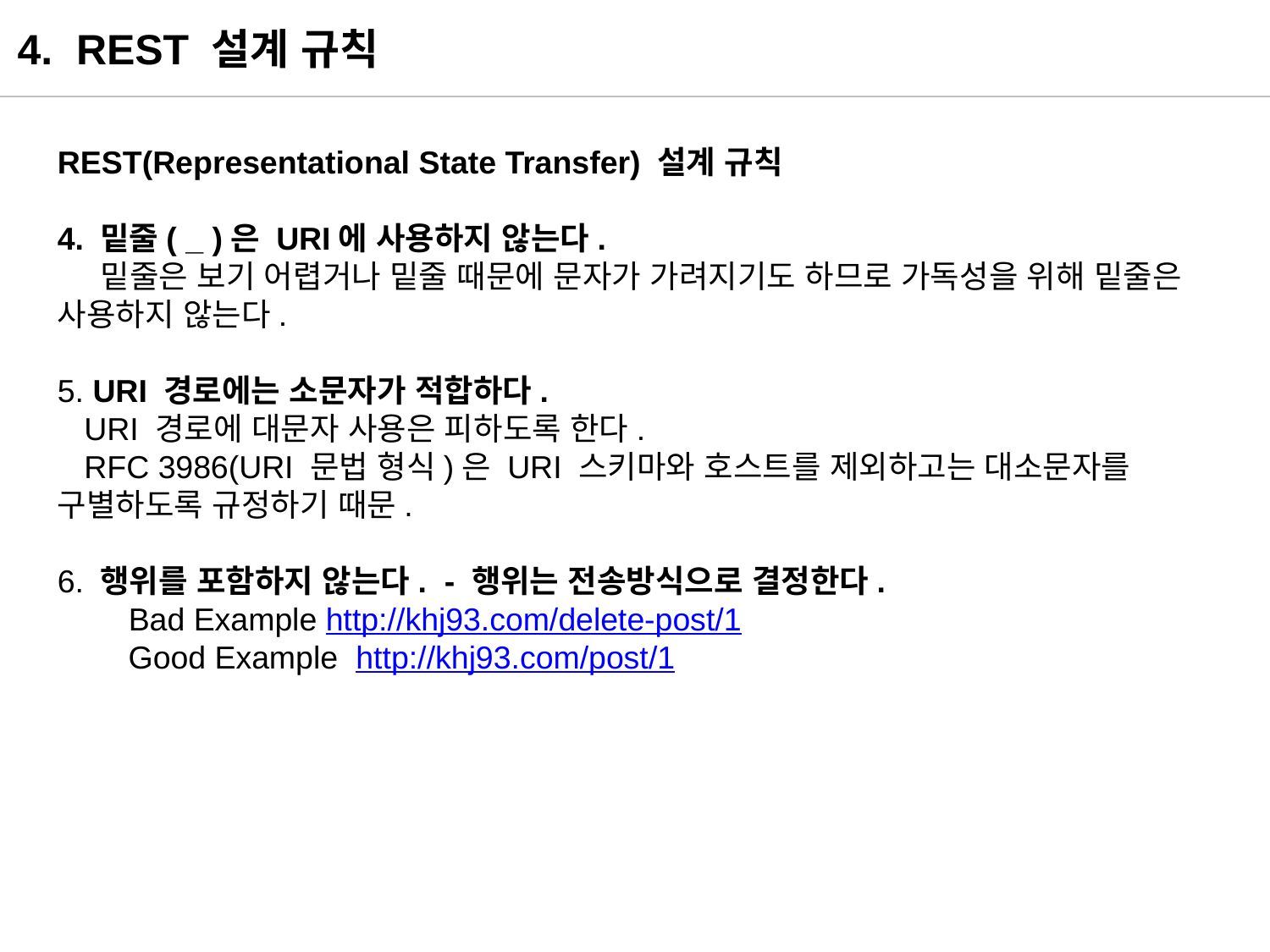

4.  REST 설계 규칙
REST(Representational State Transfer) 설계 규칙

4. 밑줄( _ )은 URI에 사용하지 않는다.
    밑줄은 보기 어렵거나 밑줄 때문에 문자가 가려지기도 하므로 가독성을 위해 밑줄은 사용하지 않는다.

5. URI 경로에는 소문자가 적합하다.
   URI 경로에 대문자 사용은 피하도록 한다.
   RFC 3986(URI 문법 형식)은 URI 스키마와 호스트를 제외하고는 대소문자를 구별하도록 규정하기 때문.

6. 행위를 포함하지 않는다.  - 행위는 전송방식으로 결정한다.
        Bad Example http://khj93.com/delete-post/1  
        Good Example  http://khj93.com/post/1